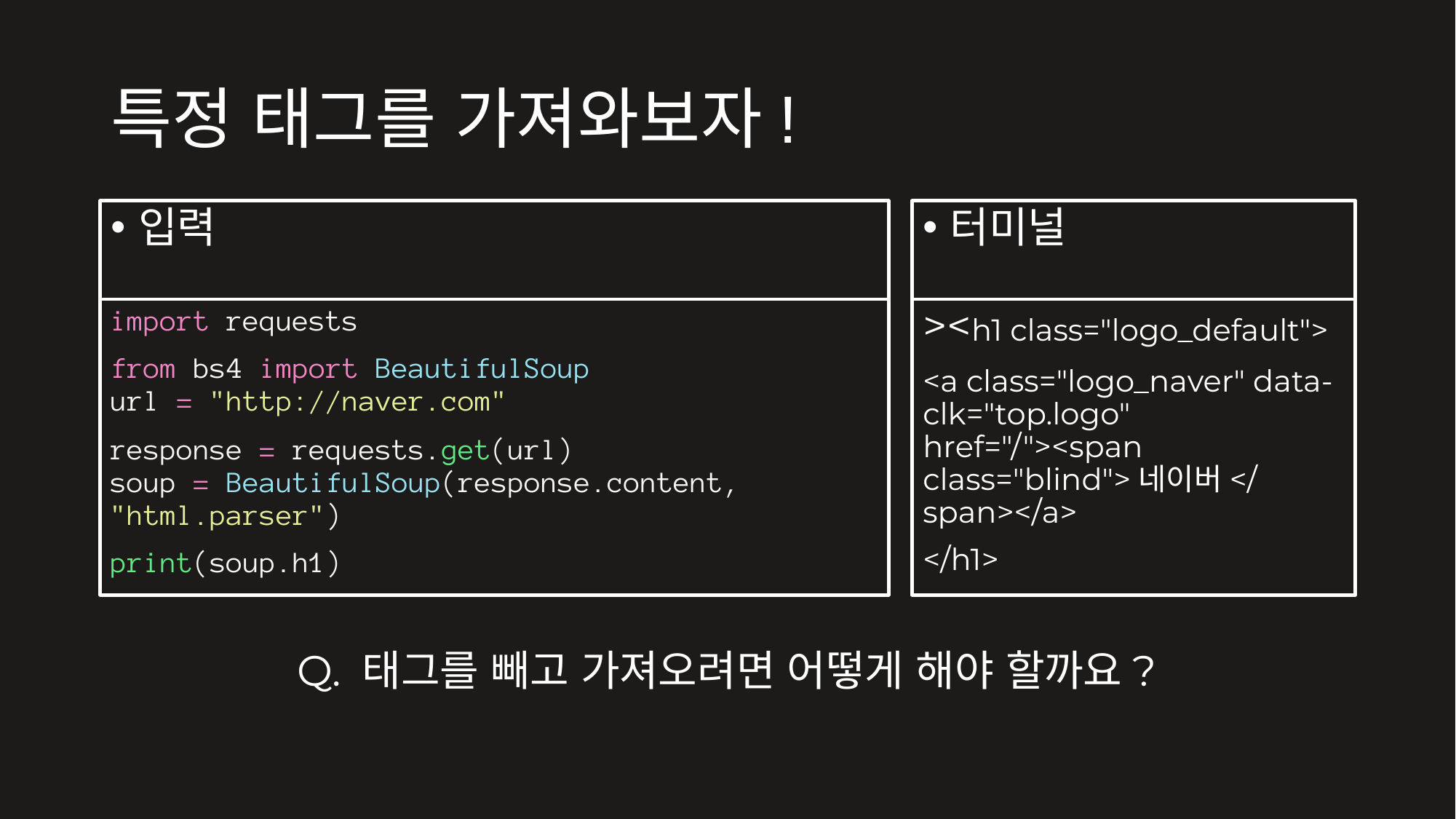

특정 태그를 가져와보자!
입력
터미널
import requests
from bs4 import BeautifulSoup
url = "http://naver.com"
response = requests.get(url)
soup = BeautifulSoup(response.content, "html.parser")
print(soup.h1)
><h1 class="logo_default">
<a class="logo_naver" data-clk="top.logo" href="/"><span class="blind">네이버</span></a>
</h1>
Q. 태그를 빼고 가져오려면 어떻게 해야 할까요?